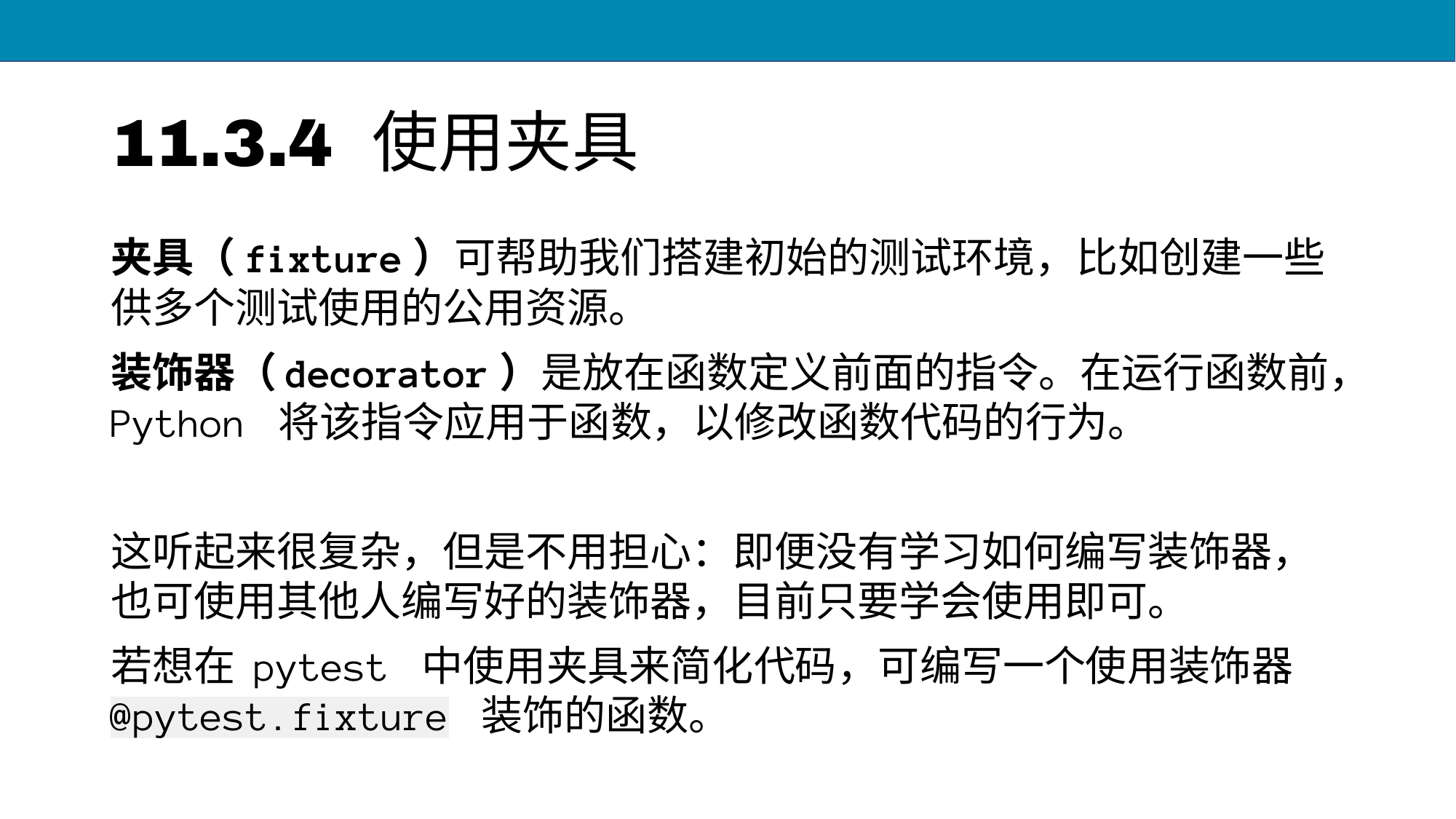

# 11.3.4 使用夹具
夹具（fixture）可帮助我们搭建初始的测试环境，比如创建一些供多个测试使用的公用资源。
装饰器（decorator）是放在函数定义前面的指令。在运行函数前，Python 将该指令应用于函数，以修改函数代码的行为。

这听起来很复杂，但是不用担心：即便没有学习如何编写装饰器，也可使用其他人编写好的装饰器，目前只要学会使用即可。
若想在 pytest 中使用夹具来简化代码，可编写一个使用装饰器 @pytest.fixture 装饰的函数。